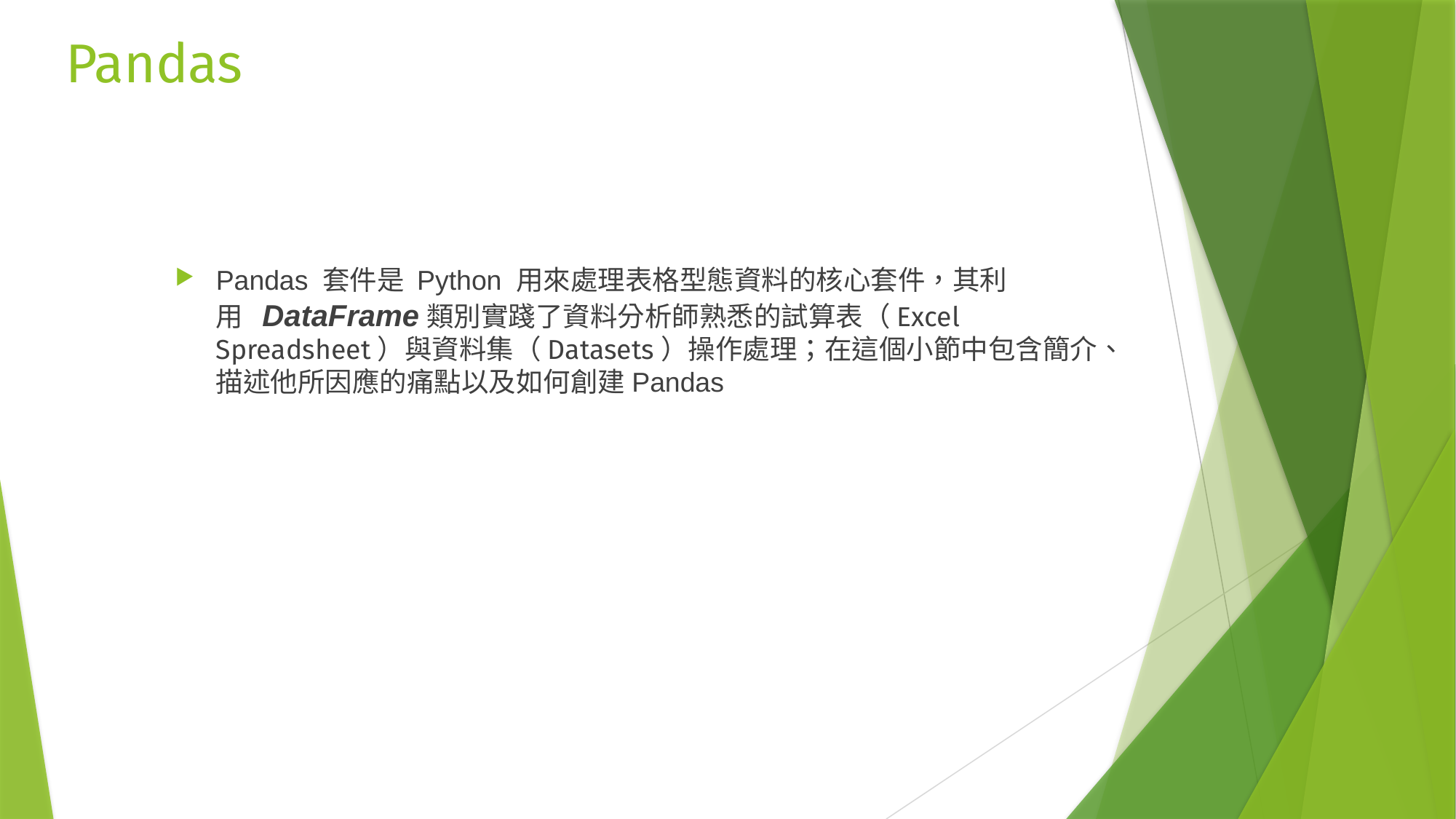

# Pandas
Pandas 套件是 Python 用來處理表格型態資料的核心套件，其利用  DataFrame類別實踐了資料分析師熟悉的試算表（Excel Spreadsheet）與資料集（Datasets）操作處理；在這個小節中包含簡介、描述他所因應的痛點以及如何創建Pandas